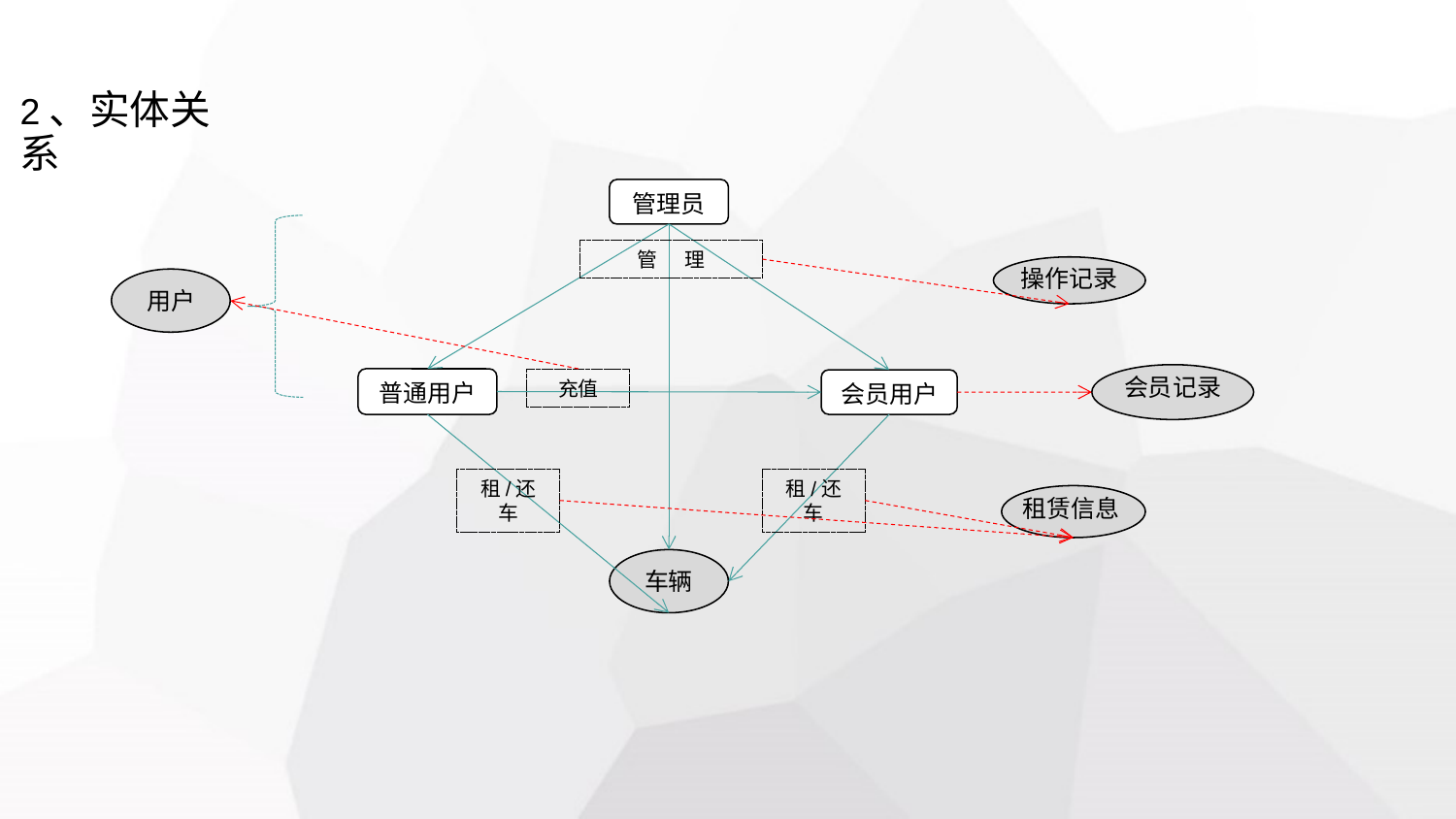

# 2、实体关系
管理员

管      理
操作记录

用户

会员记录

普通用户

充值
会员用户

租/还车
租/还车
租赁信息

车辆